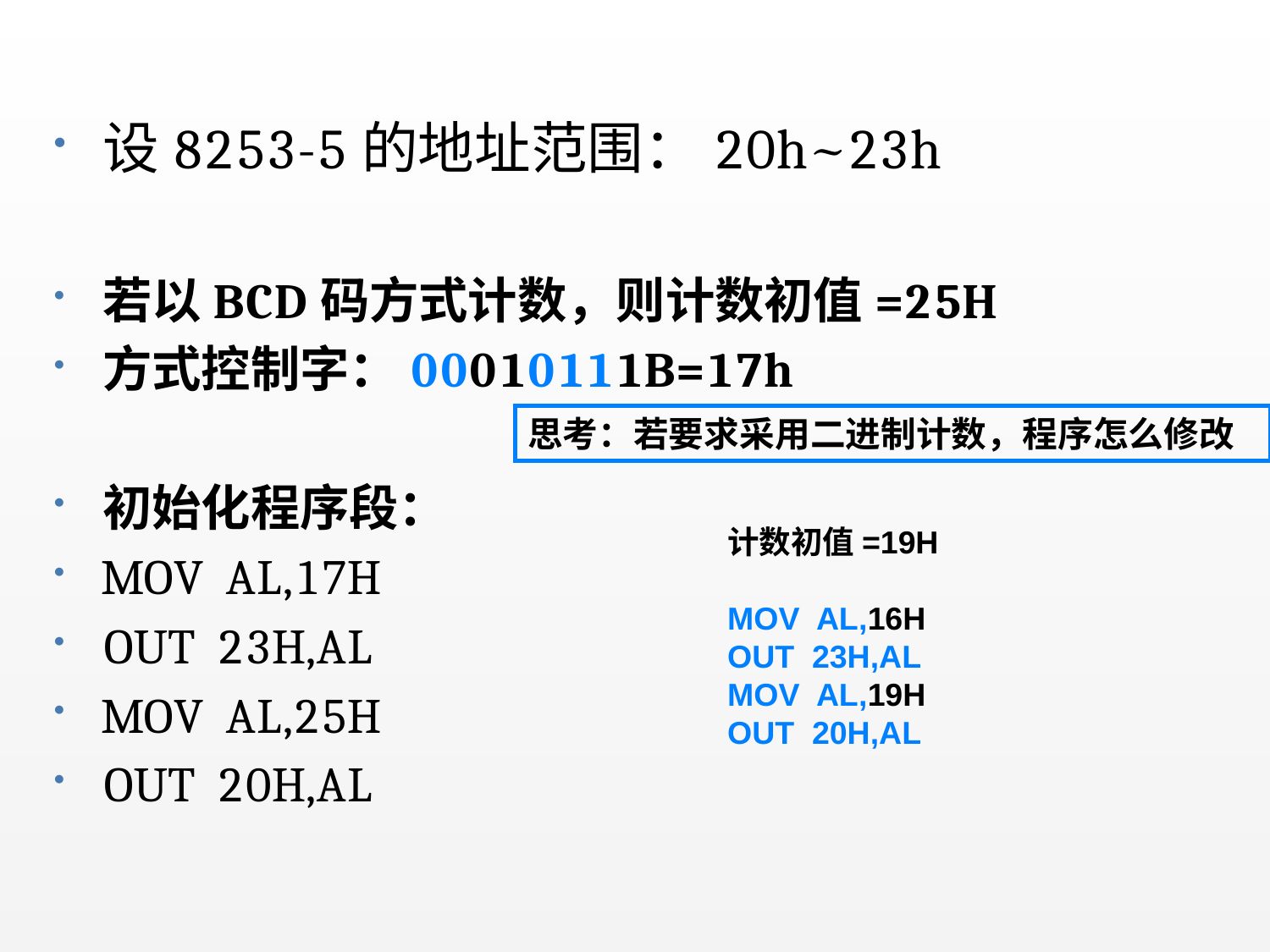

设8253-5的地址范围：20h~23h

若以BCD码方式计数，则计数初值=25H
方式控制字：00010111B=17h

初始化程序段：
MOV  AL,17H
OUT  23H,AL
MOV  AL,25H
OUT  20H,AL

思考：若要求采用二进制计数，程序怎么修改
计数初值=19H

MOV  AL,16H
OUT  23H,AL
MOV  AL,19H
OUT  20H,AL